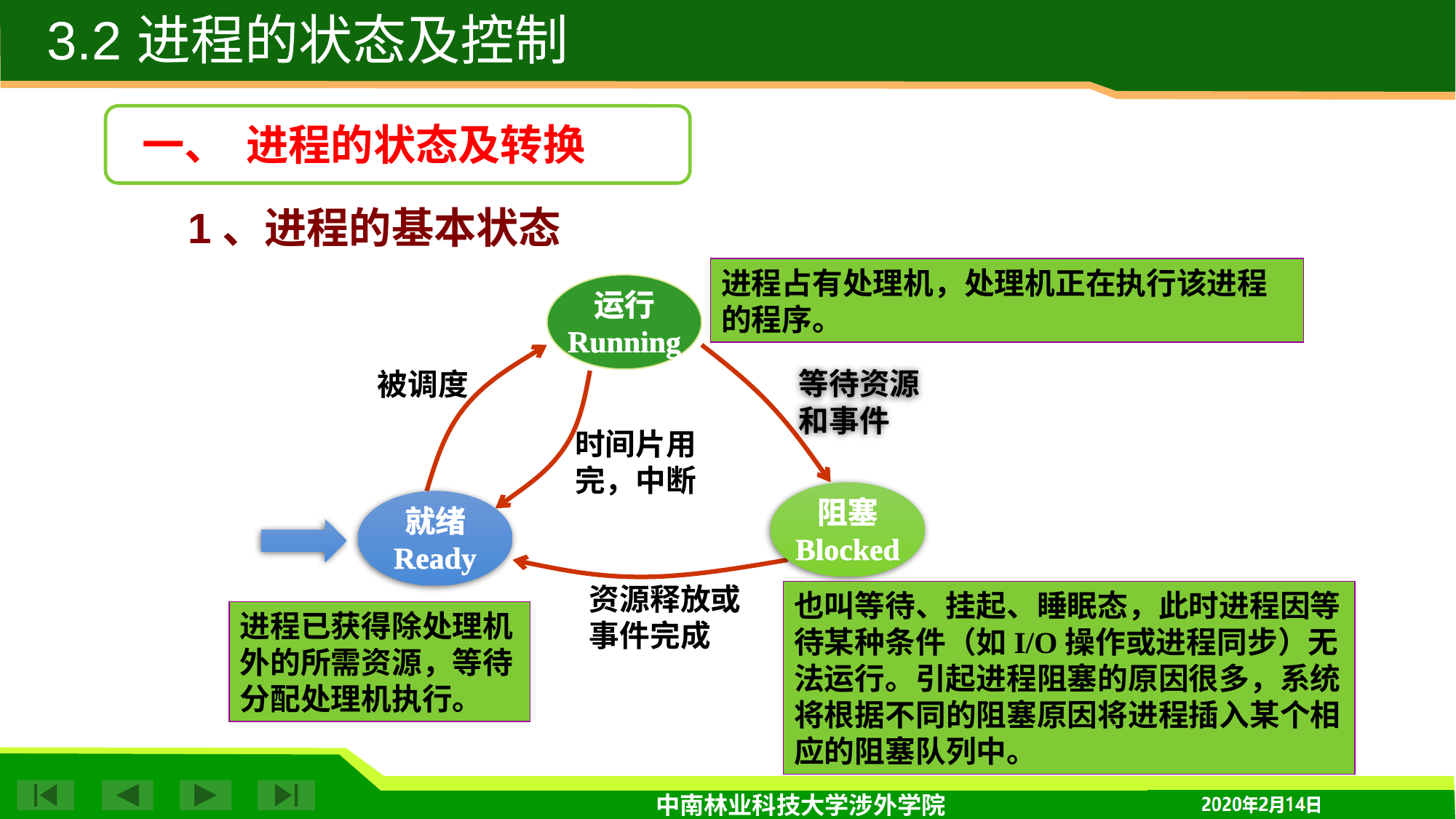

3.2 进程的状态及控制

一、  进程的状态及转换
1、进程的基本状态
进程占有处理机，处理机正在执行该进程的程序。
运行
Running

被调度

等待资源和事件
阻塞
Blocked

时间片用完，中断
就绪
Ready

资源释放或事件完成
也叫等待、挂起、睡眠态，此时进程因等待某种条件（如I/O操作或进程同步）无法运行。引起进程阻塞的原因很多，系统将根据不同的阻塞原因将进程插入某个相应的阻塞队列中。
进程已获得除处理机外的所需资源，等待分配处理机执行。